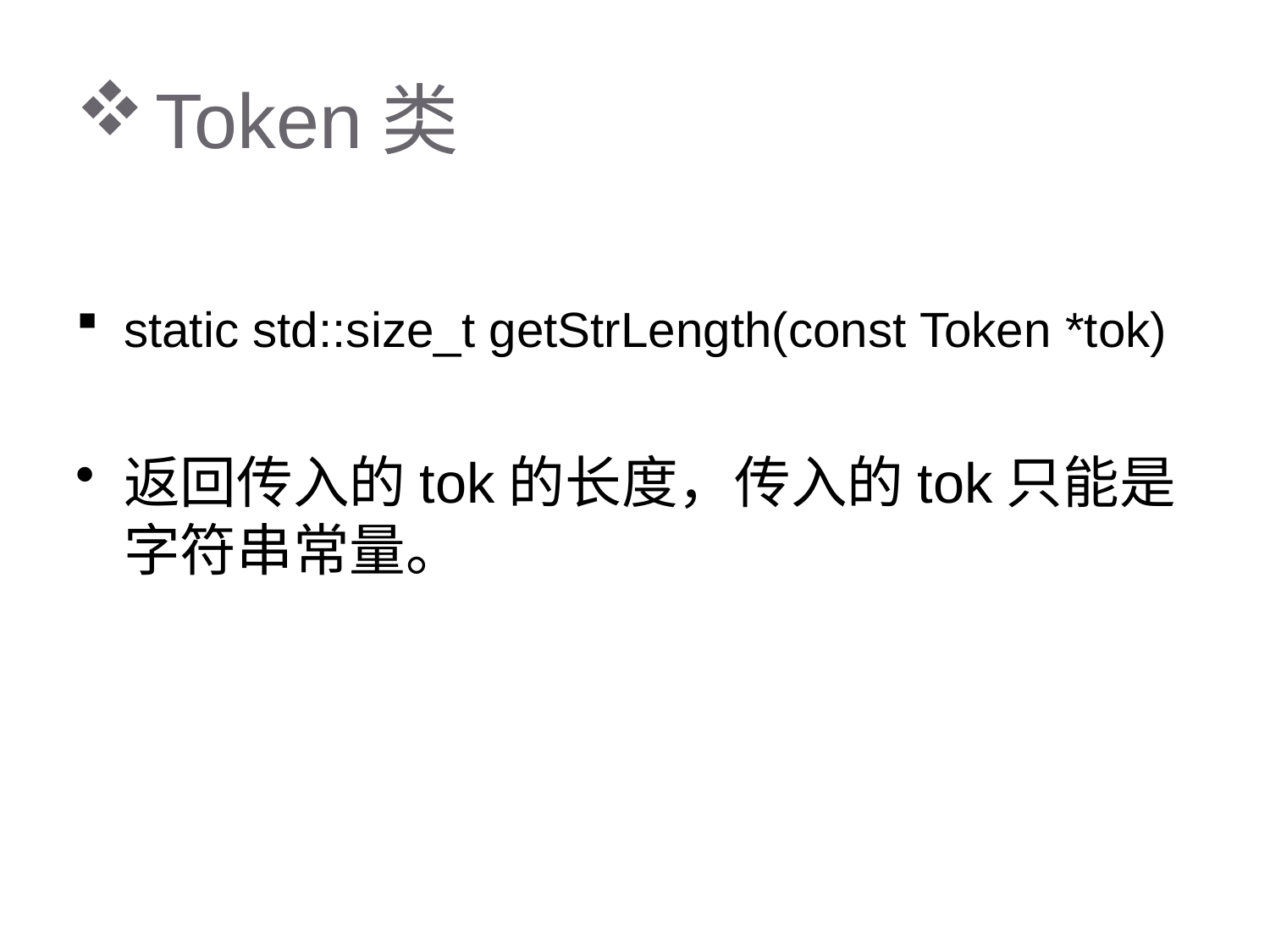

# Token类

static std::size_t getStrLength(const Token *tok)

返回传入的tok的长度，传入的tok只能是字符串常量。